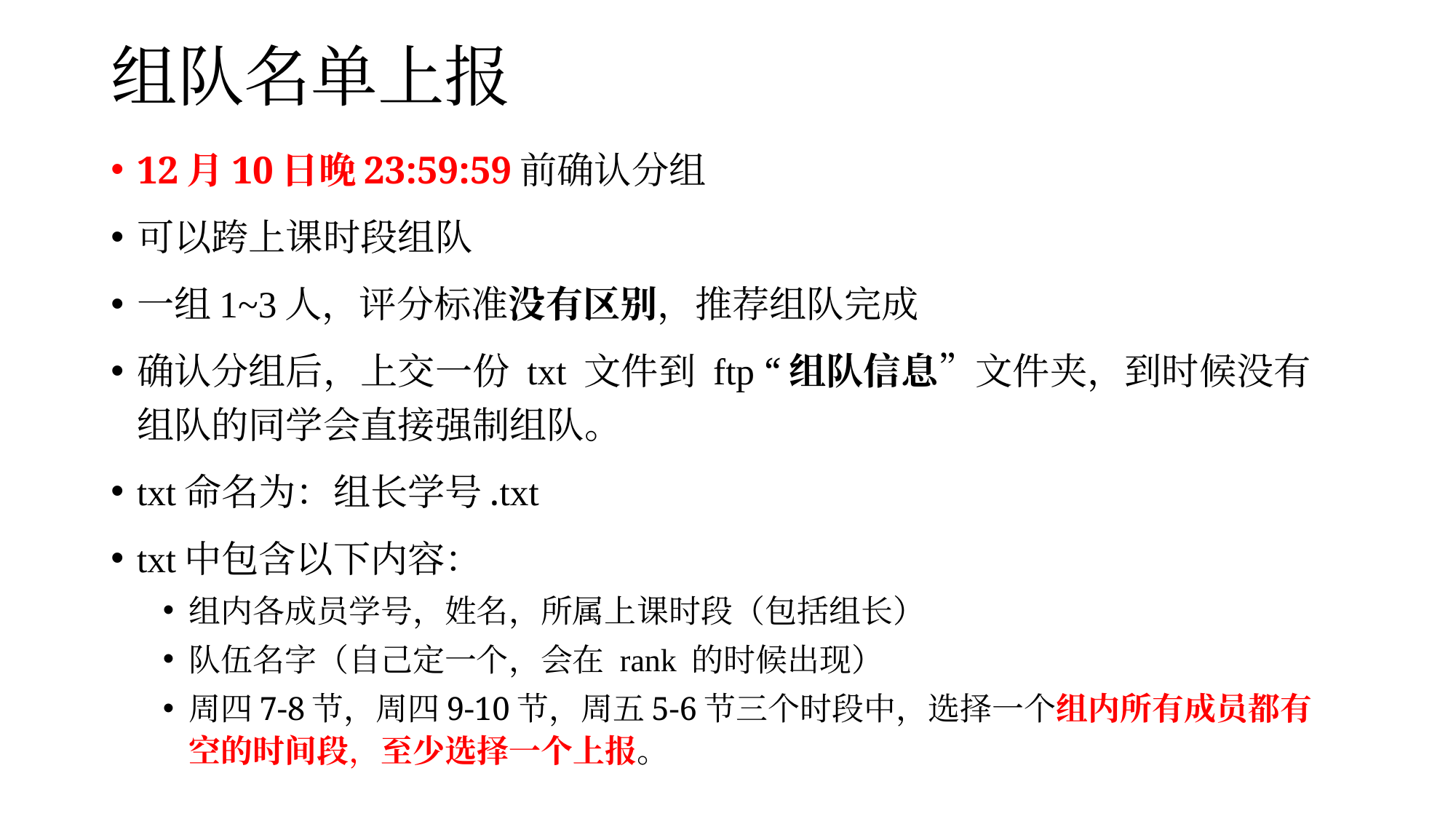

# 组队名单上报
12月10日晚23:59:59前确认分组
可以跨上课时段组队
一组1~3人，评分标准没有区别，推荐组队完成
确认分组后，上交一份 txt 文件到 ftp “组队信息”文件夹，到时候没有组队的同学会直接强制组队。
txt命名为：组长学号.txt
txt中包含以下内容：
组内各成员学号，姓名，所属上课时段（包括组长）
队伍名字（自己定一个，会在 rank 的时候出现）
周四7-8节，周四9-10节，周五5-6节三个时段中，选择一个组内所有成员都有空的时间段，至少选择一个上报。